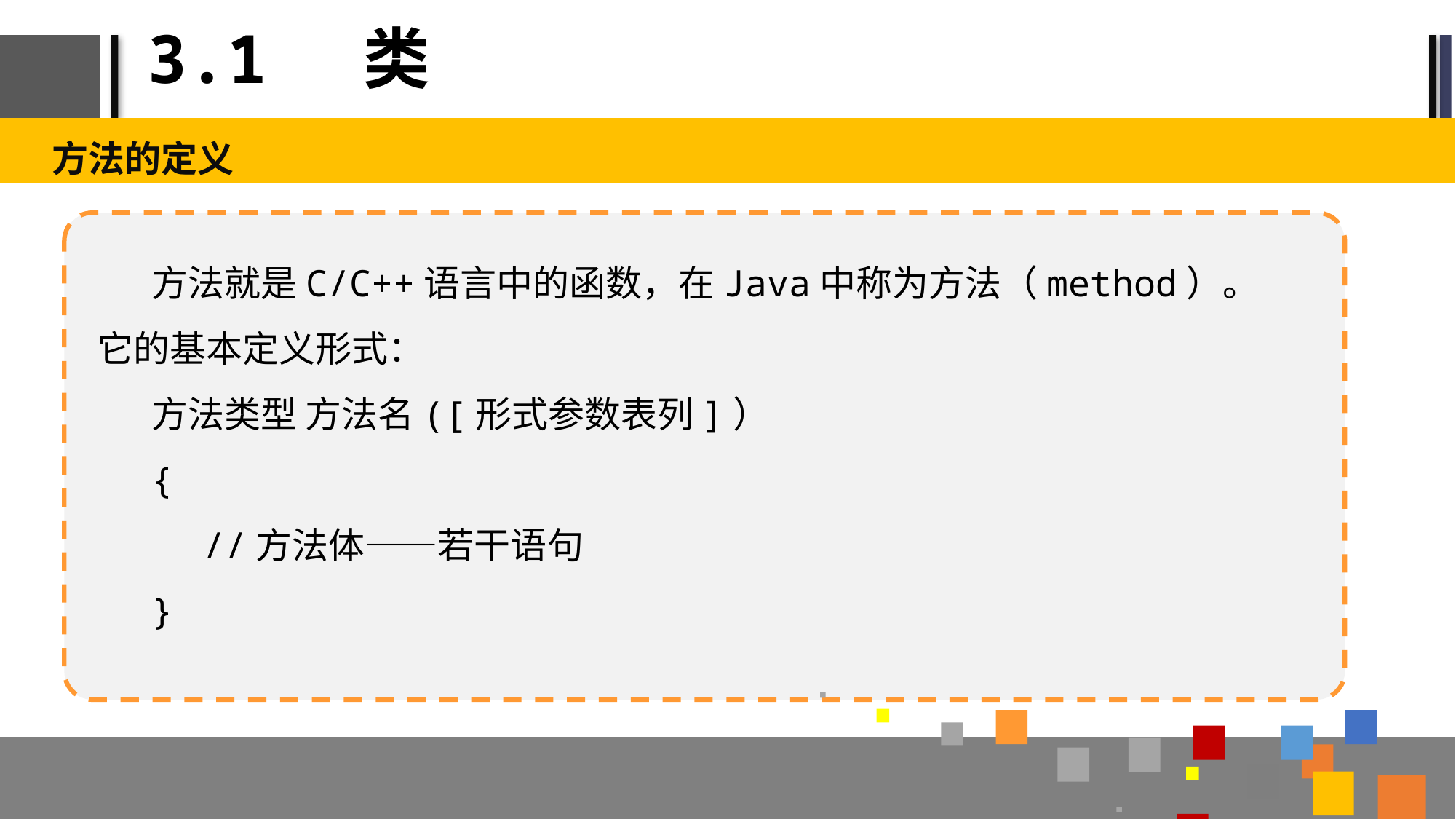

# 3.1  类

方法的定义

方法就是C/C++语言中的函数，在Java中称为方法（method）。它的基本定义形式：
方法类型 方法名([形式参数表列]）
{
//方法体——若干语句
}